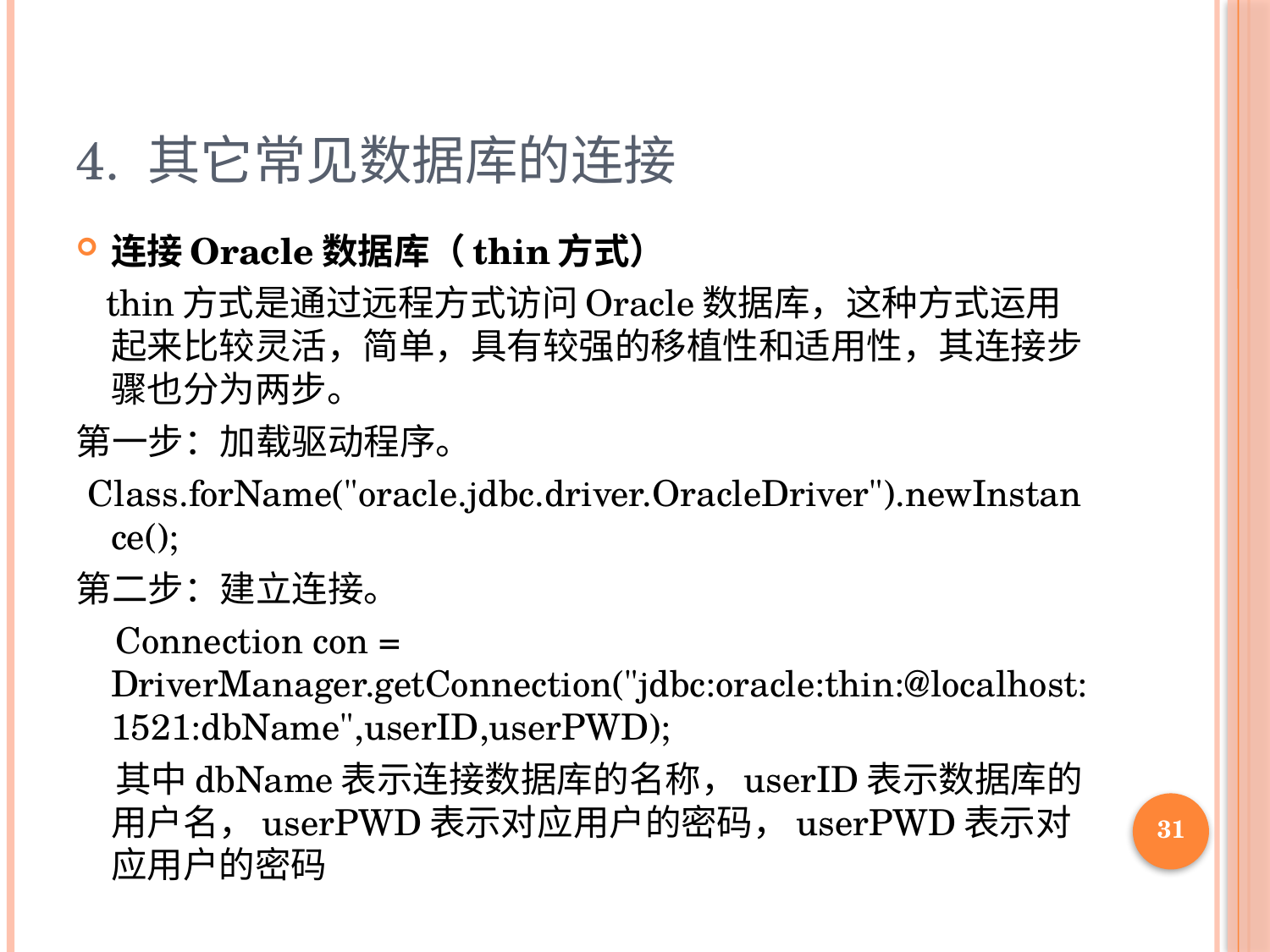

# 4. 其它常见数据库的连接
连接Oracle数据库（thin方式）
   thin方式是通过远程方式访问Oracle数据库，这种方式运用起来比较灵活，简单，具有较强的移植性和适用性，其连接步骤也分为两步。
第一步：加载驱动程序。
 Class.forName("oracle.jdbc.driver.OracleDriver").newInstance();
第二步：建立连接。
    Connection con = DriverManager.getConnection("jdbc:oracle:thin:@localhost:1521:dbName",userID,userPWD);
    其中dbName表示连接数据库的名称，userID表示数据库的用户名，userPWD表示对应用户的密码，userPWD表示对应用户的密码

31